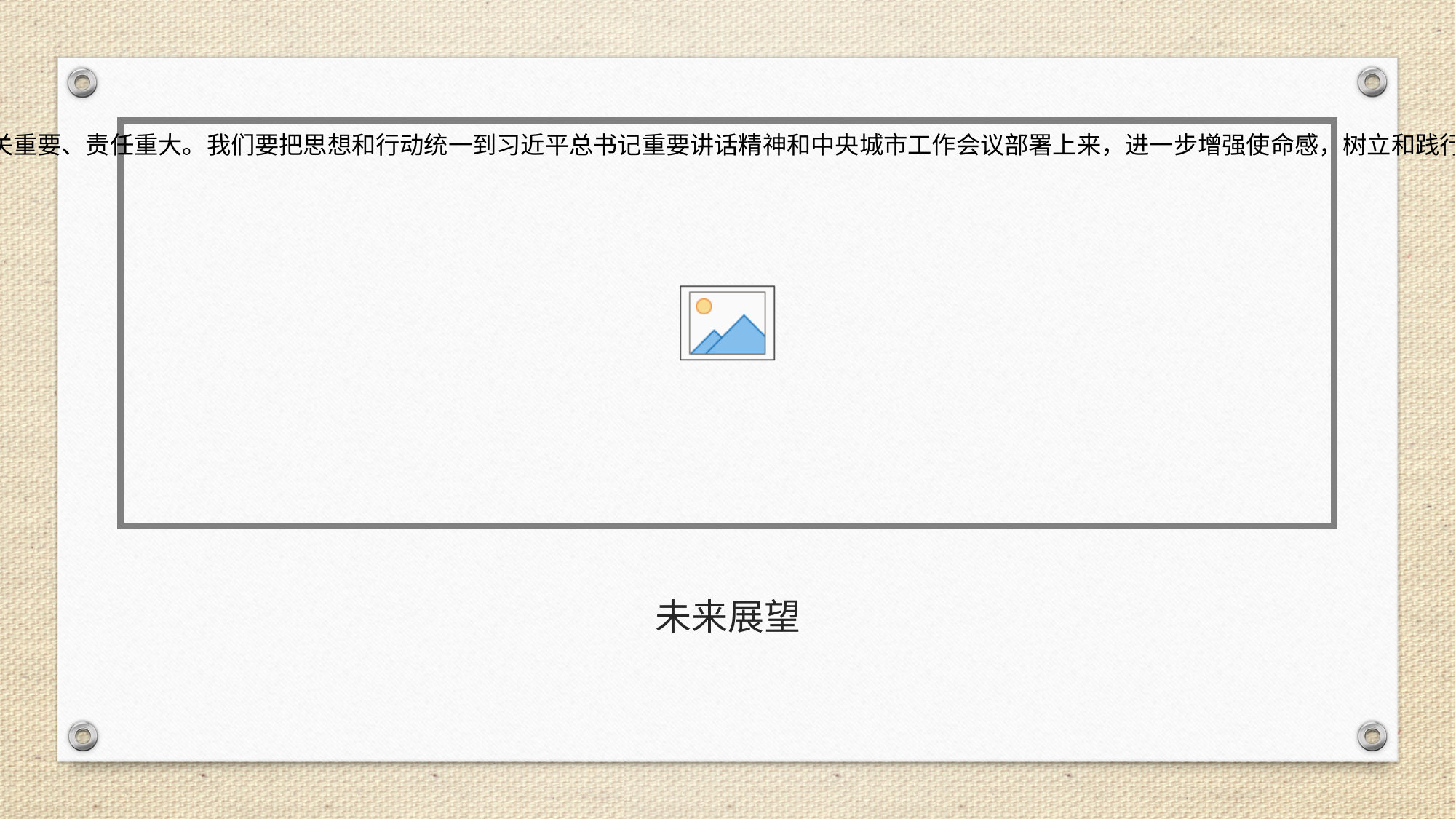

中国式现代化是前无古人的开创性事业，做好城市工作至关重要、责任重大。我们要把思想和行动统一到习近平总书记重要讲话精神和中央城市工作会议部署上来，进一步增强使命感，树立和践行正确政绩观，持续推进中国式现代化的城市建设与发展。
# 未来展望